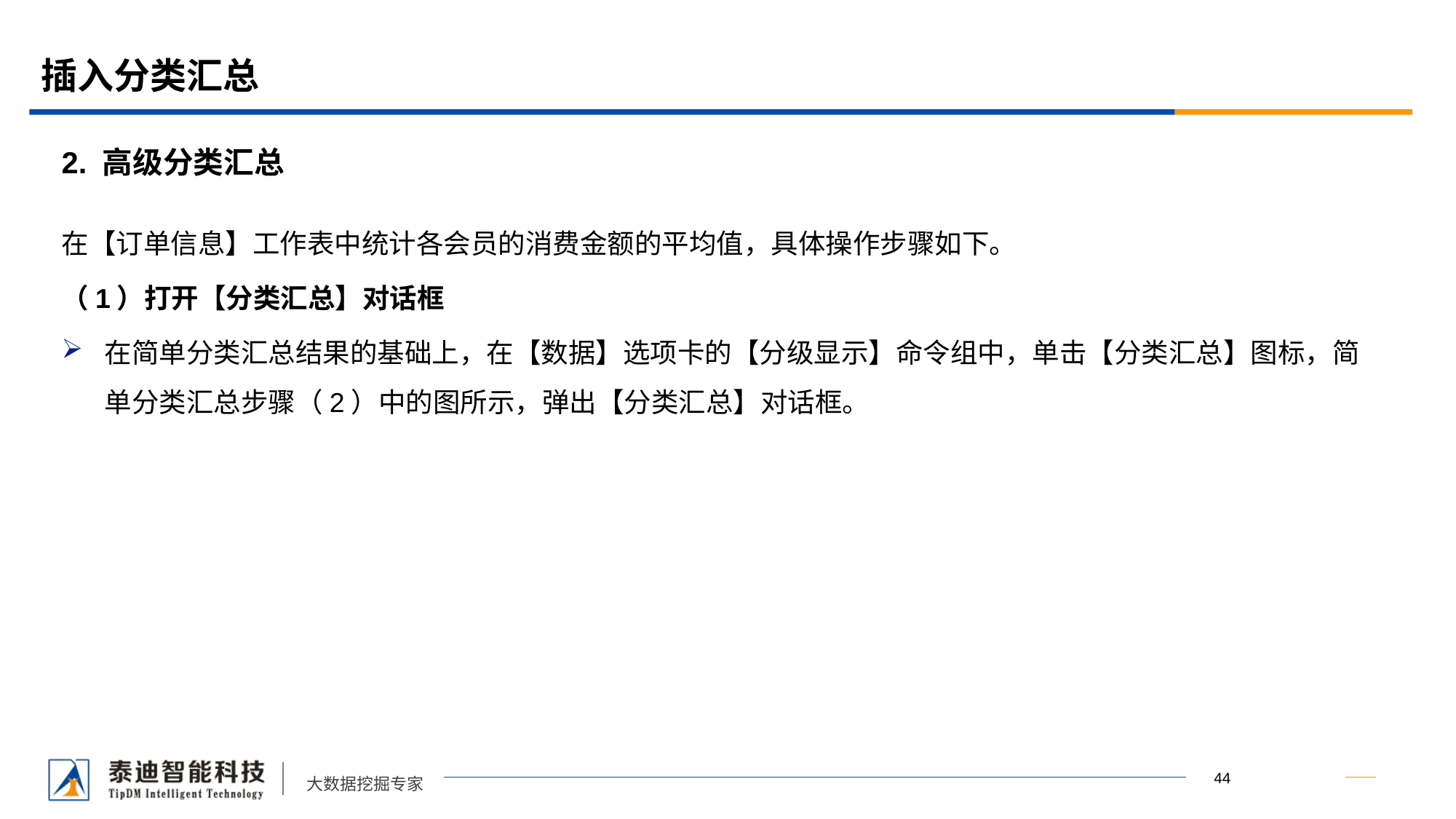

# 插入分类汇总
2. 高级分类汇总
在【订单信息】工作表中统计各会员的消费金额的平均值，具体操作步骤如下。
（1）打开【分类汇总】对话框
在简单分类汇总结果的基础上，在【数据】选项卡的【分级显示】命令组中，单击【分类汇总】图标，简单分类汇总步骤（2）中的图所示，弹出【分类汇总】对话框。